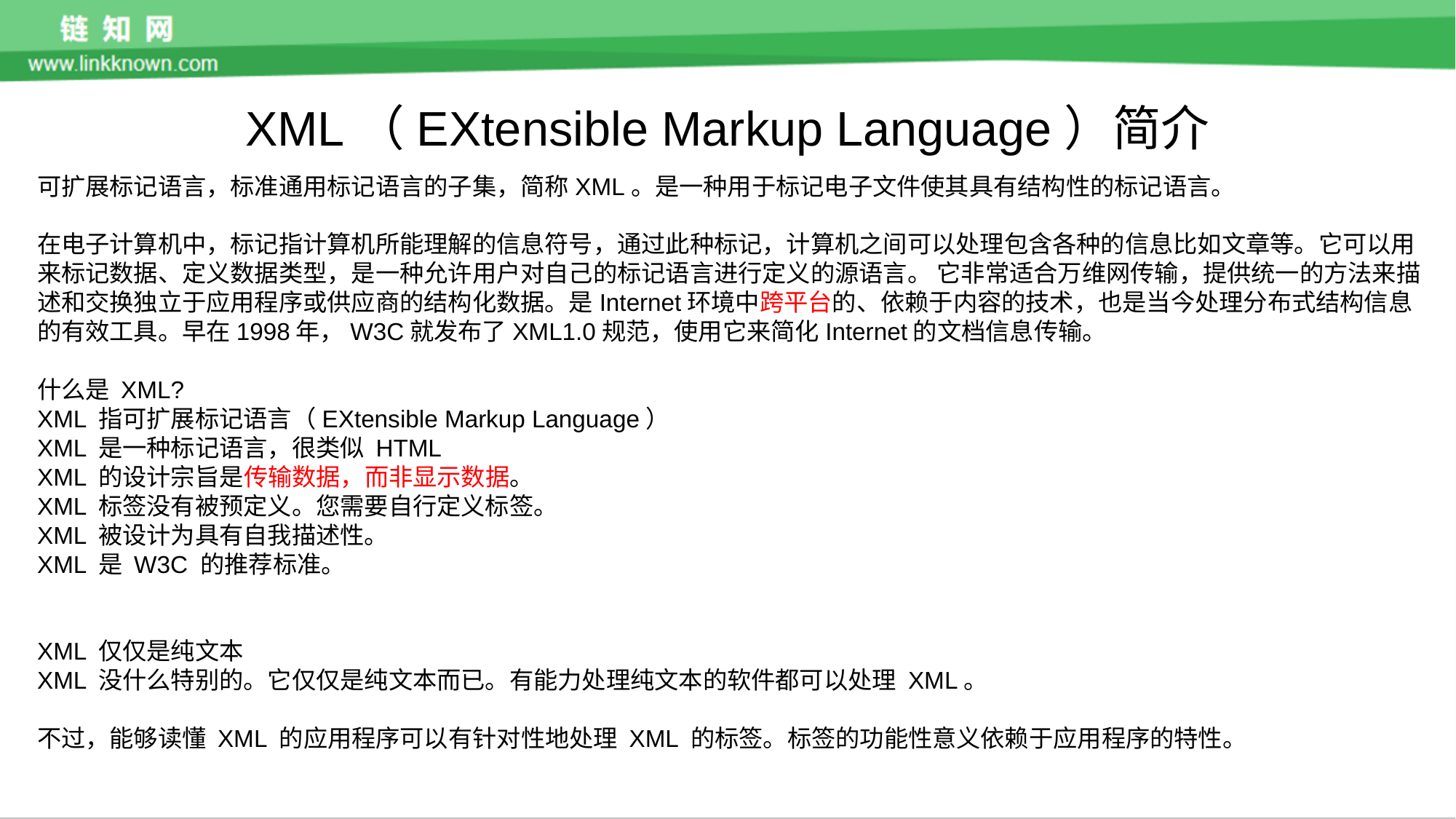

XML（EXtensible Markup Language）简介
可扩展标记语言，标准通用标记语言的子集，简称XML。是一种用于标记电子文件使其具有结构性的标记语言。

在电子计算机中，标记指计算机所能理解的信息符号，通过此种标记，计算机之间可以处理包含各种的信息比如文章等。它可以用来标记数据、定义数据类型，是一种允许用户对自己的标记语言进行定义的源语言。 它非常适合万维网传输，提供统一的方法来描述和交换独立于应用程序或供应商的结构化数据。是Internet环境中跨平台的、依赖于内容的技术，也是当今处理分布式结构信息的有效工具。早在1998年，W3C就发布了XML1.0规范，使用它来简化Internet的文档信息传输。

什么是 XML?
XML 指可扩展标记语言（EXtensible Markup Language）
XML 是一种标记语言，很类似 HTML
XML 的设计宗旨是传输数据，而非显示数据。
XML 标签没有被预定义。您需要自行定义标签。
XML 被设计为具有自我描述性。
XML 是 W3C 的推荐标准。

XML 仅仅是纯文本
XML 没什么特别的。它仅仅是纯文本而已。有能力处理纯文本的软件都可以处理 XML。

不过，能够读懂 XML 的应用程序可以有针对性地处理 XML 的标签。标签的功能性意义依赖于应用程序的特性。